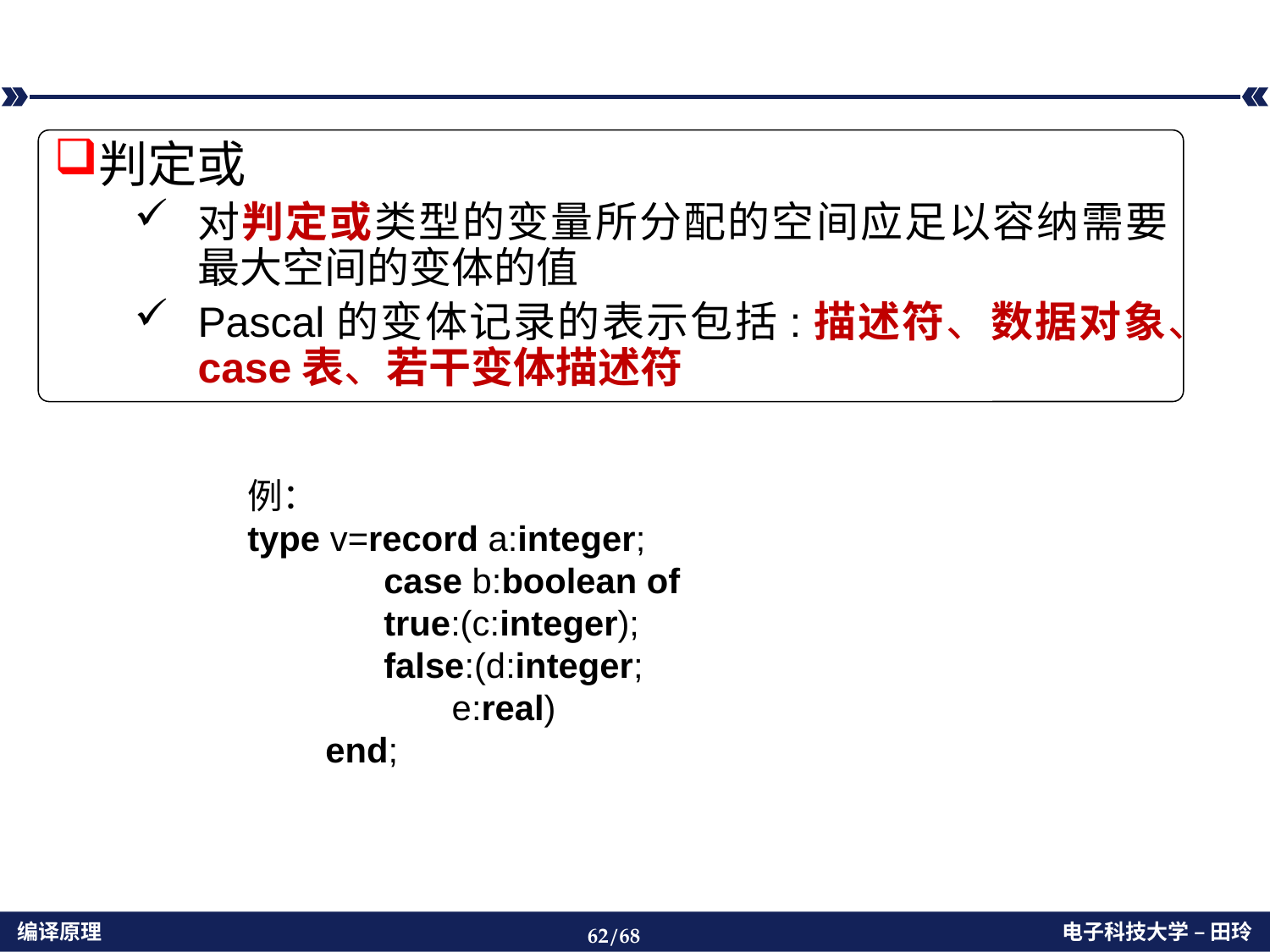

#
判定或
对判定或类型的变量所分配的空间应足以容纳需要最大空间的变体的值
Pascal的变体记录的表示包括:描述符、数据对象、case表、若干变体描述符
例：
type v=record a:integer;
              case b:boolean of
              true:(c:integer);
              false:(d:integer;
                     e:real)
        end;